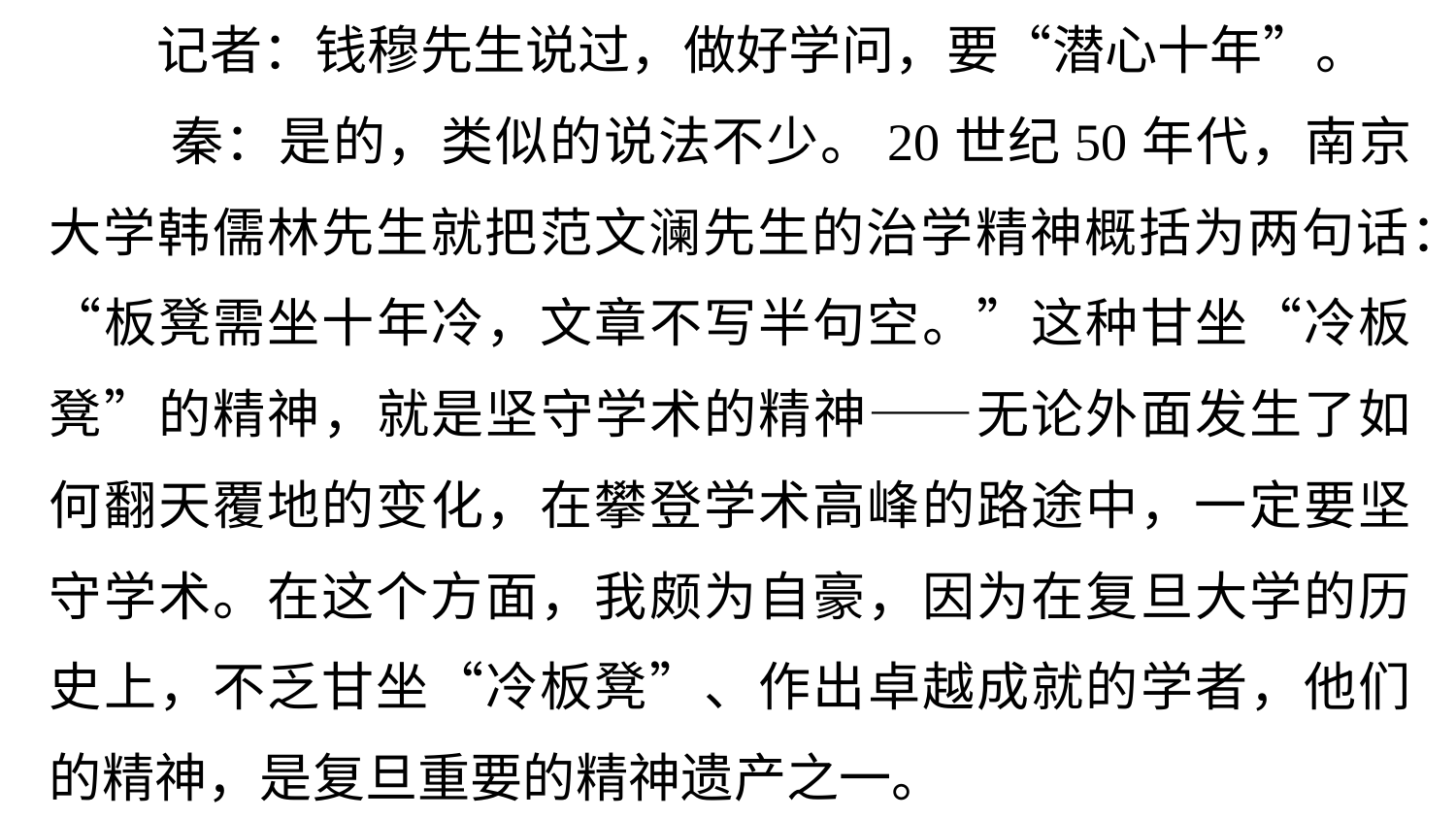

记者：钱穆先生说过，做好学问，要“潜心十年”。
        秦：是的，类似的说法不少。20世纪50年代，南京大学韩儒林先生就把范文澜先生的治学精神概括为两句话：“板凳需坐十年冷，文章不写半句空。”这种甘坐“冷板凳”的精神，就是坚守学术的精神——无论外面发生了如何翻天覆地的变化，在攀登学术高峰的路途中，一定要坚守学术。在这个方面，我颇为自豪，因为在复旦大学的历史上，不乏甘坐“冷板凳”、作出卓越成就的学者，他们的精神，是复旦重要的精神遗产之一。